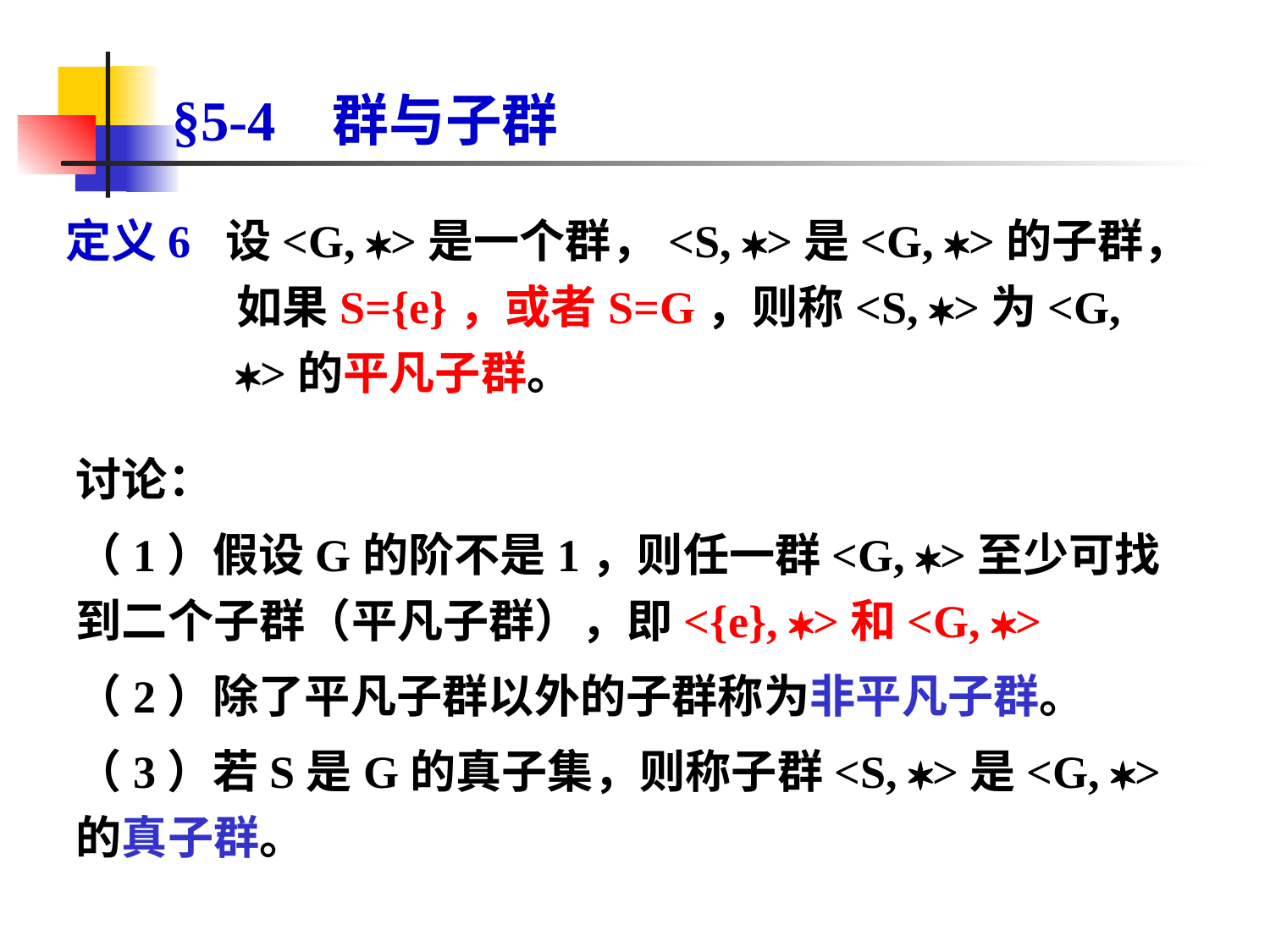

# §5-4   群与子群
定义6  设<G, ∗>是一个群，<S, ∗>是<G, ∗>的子群，如果S={e}，或者S=G，则称<S, ∗>为<G, ∗>的平凡子群。
讨论：
（1）假设G的阶不是1，则任一群<G, ∗>至少可找到二个子群（平凡子群），即<{e}, ∗>和<G, ∗>
（2）除了平凡子群以外的子群称为非平凡子群。
（3）若S是G的真子集，则称子群<S, ∗>是<G, ∗>的真子群。

36